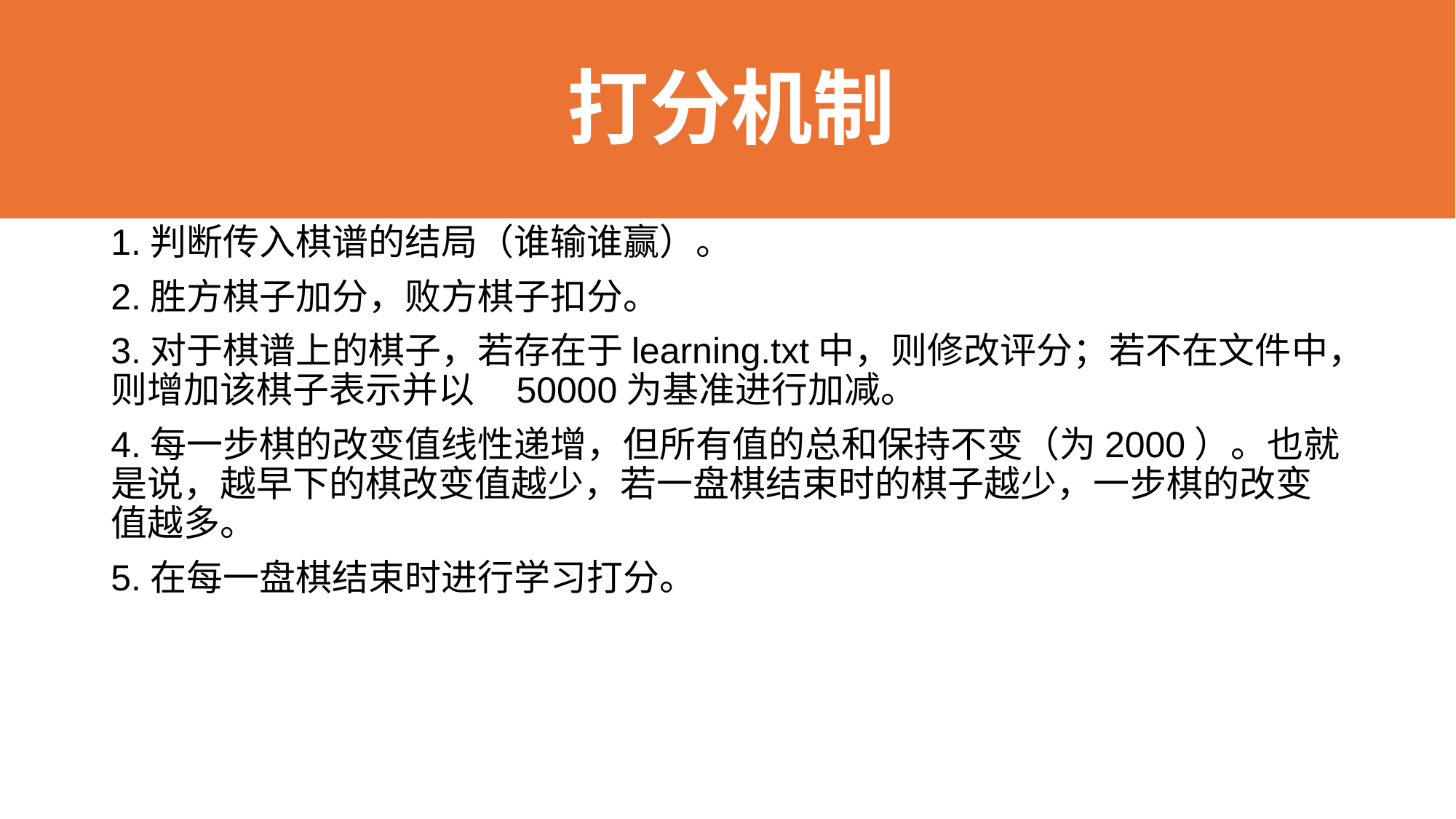

打分机制
#
1.判断传入棋谱的结局（谁输谁赢）。
2.胜方棋子加分，败方棋子扣分。
3.对于棋谱上的棋子，若存在于learning.txt中，则修改评分；若不在文件中，则增加该棋子表示并以    50000为基准进行加减。
4.每一步棋的改变值线性递增，但所有值的总和保持不变（为2000）。也就是说，越早下的棋改变值越少，若一盘棋结束时的棋子越少，一步棋的改变值越多。
5.在每一盘棋结束时进行学习打分。